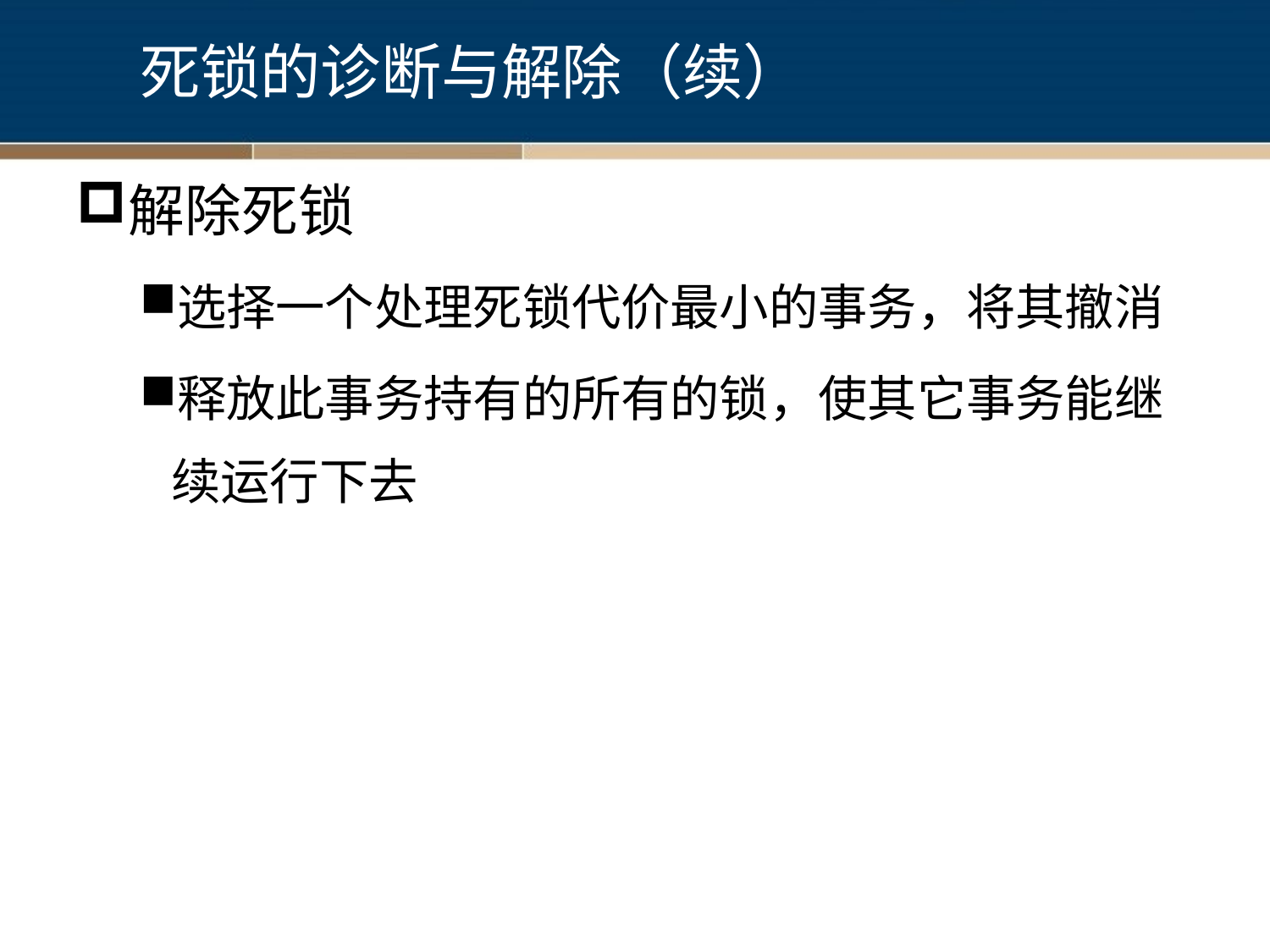

死锁的诊断与解除（续）
解除死锁
选择一个处理死锁代价最小的事务，将其撤消
释放此事务持有的所有的锁，使其它事务能继续运行下去